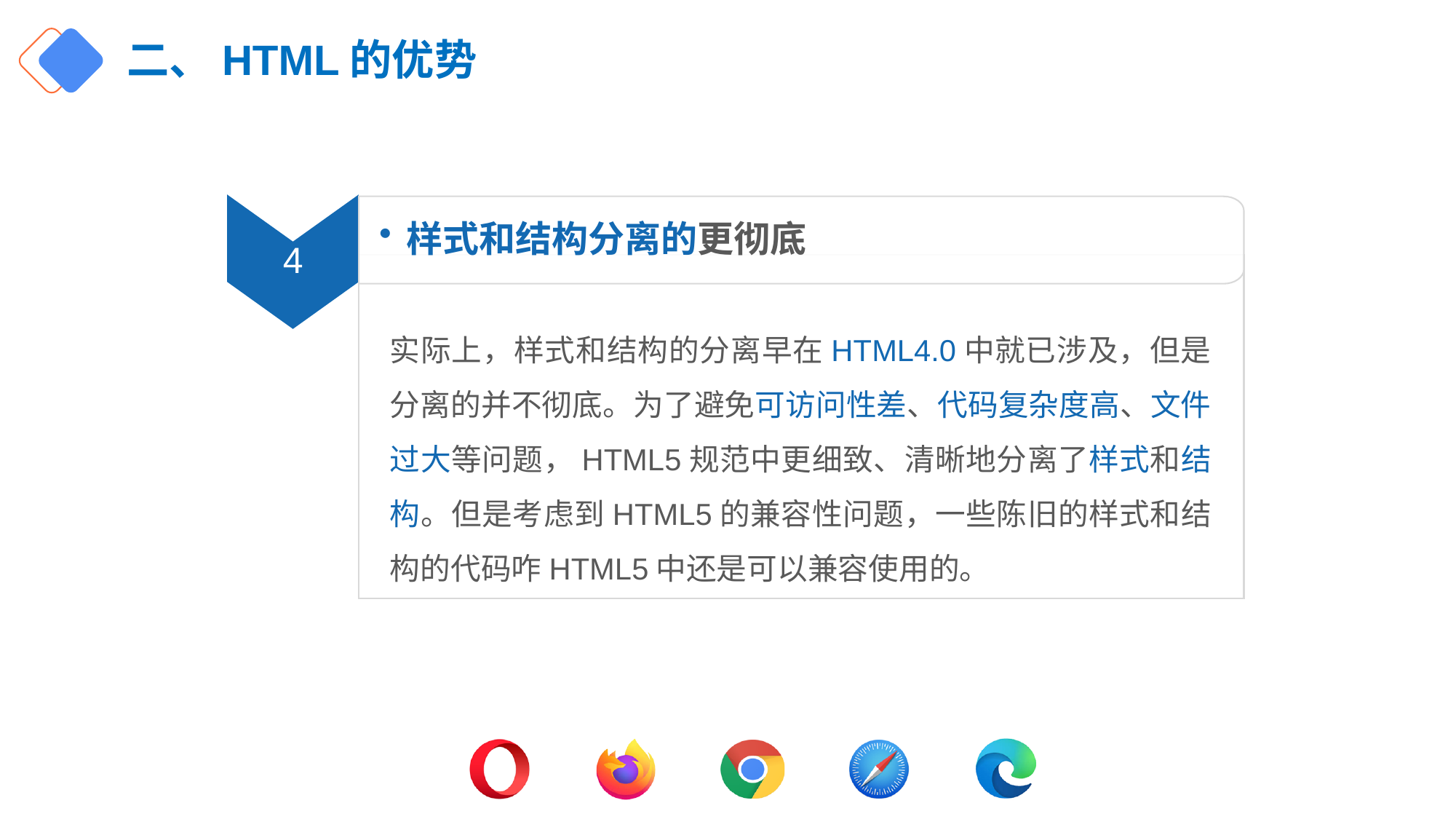

# 二、HTML的优势
4
样式和结构分离的更彻底

实际上，样式和结构的分离早在HTML4.0中就已涉及，但是分离的并不彻底。为了避免可访问性差、代码复杂度高、文件过大等问题，HTML5规范中更细致、清晰地分离了样式和结构。但是考虑到HTML5的兼容性问题，一些陈旧的样式和结构的代码咋HTML5中还是可以兼容使用的。